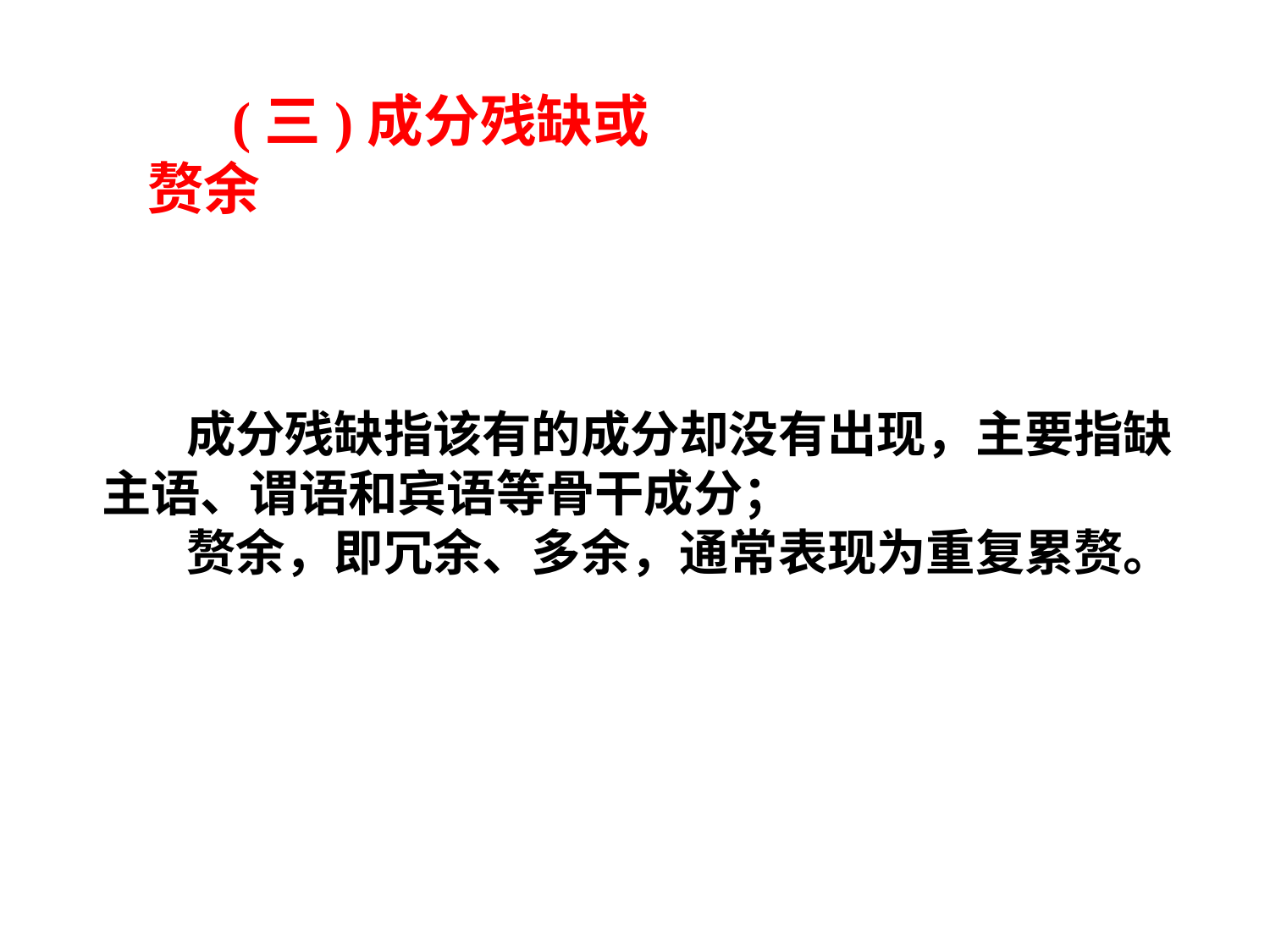

(三)成分残缺或赘余

成分残缺指该有的成分却没有出现，主要指缺主语、谓语和宾语等骨干成分；
赘余，即冗余、多余，通常表现为重复累赘。